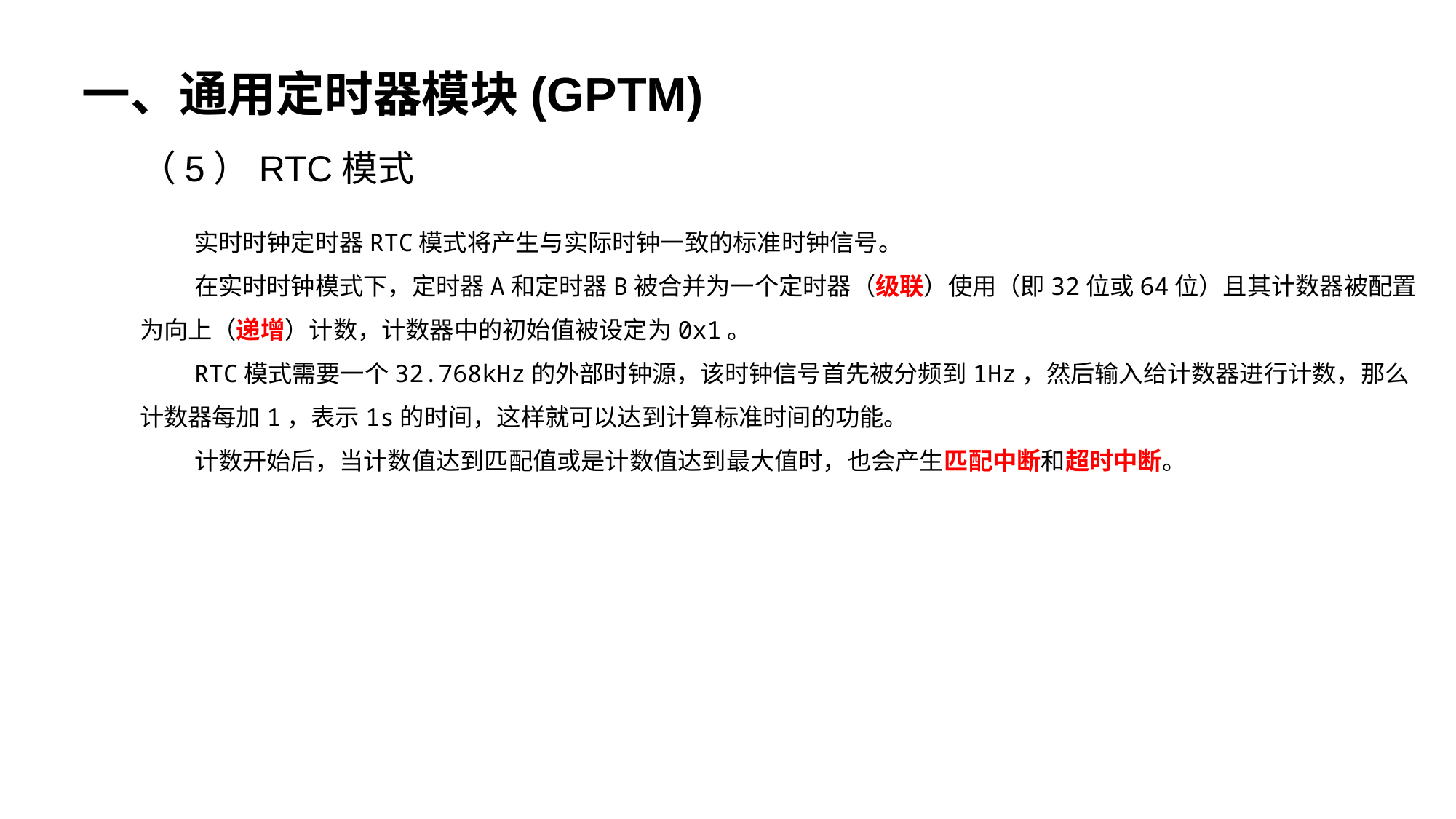

一、通用定时器模块(GPTM)
（5）RTC模式
实时时钟定时器RTC模式将产生与实际时钟一致的标准时钟信号。
在实时时钟模式下，定时器A和定时器B被合并为一个定时器（级联）使用（即32位或64位）且其计数器被配置为向上（递增）计数，计数器中的初始值被设定为0x1。
RTC模式需要一个32.768kHz的外部时钟源，该时钟信号首先被分频到1Hz，然后输入给计数器进行计数，那么计数器每加1，表示1s的时间，这样就可以达到计算标准时间的功能。
计数开始后，当计数值达到匹配值或是计数值达到最大值时，也会产生匹配中断和超时中断。